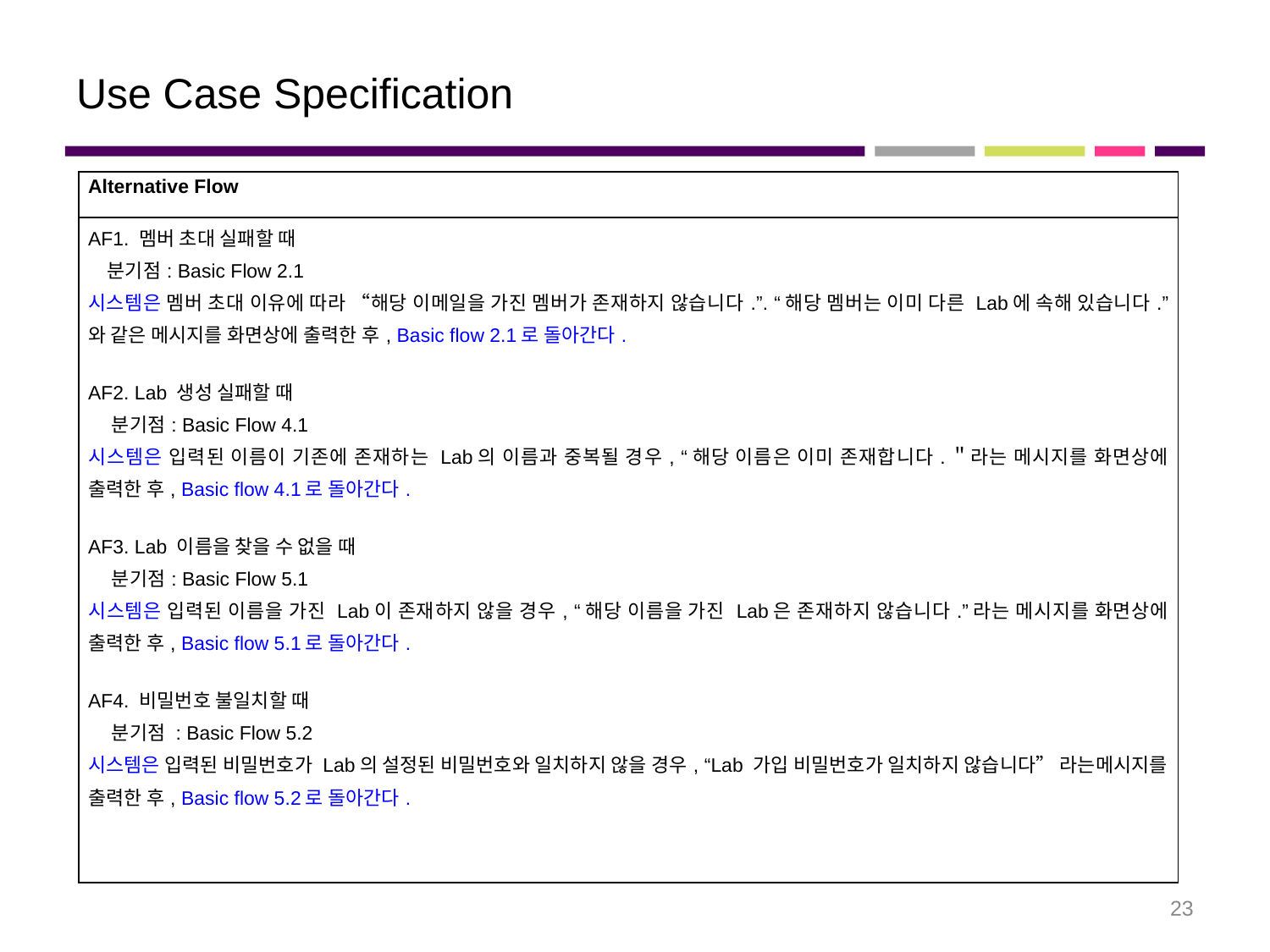

# Use Case Specification
| Alternative Flow |
| --- |
| AF1. 멤버 초대 실패할 때 분기점: Basic Flow 2.1 시스템은 멤버 초대 이유에 따라 “해당 이메일을 가진 멤버가 존재하지 않습니다.”. “해당 멤버는 이미 다른 Lab에 속해 있습니다.” 와 같은 메시지를 화면상에 출력한 후, Basic flow 2.1로 돌아간다. AF2. Lab 생성 실패할 때 분기점: Basic Flow 4.1 시스템은 입력된 이름이 기존에 존재하는 Lab의 이름과 중복될 경우, “해당 이름은 이미 존재합니다.＂라는 메시지를 화면상에 출력한 후, Basic flow 4.1로 돌아간다. AF3. Lab 이름을 찾을 수 없을 때 분기점: Basic Flow 5.1 시스템은 입력된 이름을 가진 Lab이 존재하지 않을 경우, “해당 이름을 가진 Lab은 존재하지 않습니다.”라는 메시지를 화면상에 출력한 후, Basic flow 5.1로 돌아간다. AF4. 비밀번호 불일치할 때 분기점 : Basic Flow 5.2 시스템은 입력된 비밀번호가 Lab의 설정된 비밀번호와 일치하지 않을 경우, “Lab 가입 비밀번호가 일치하지 않습니다” 라는메시지를 출력한 후, Basic flow 5.2로 돌아간다. |
23